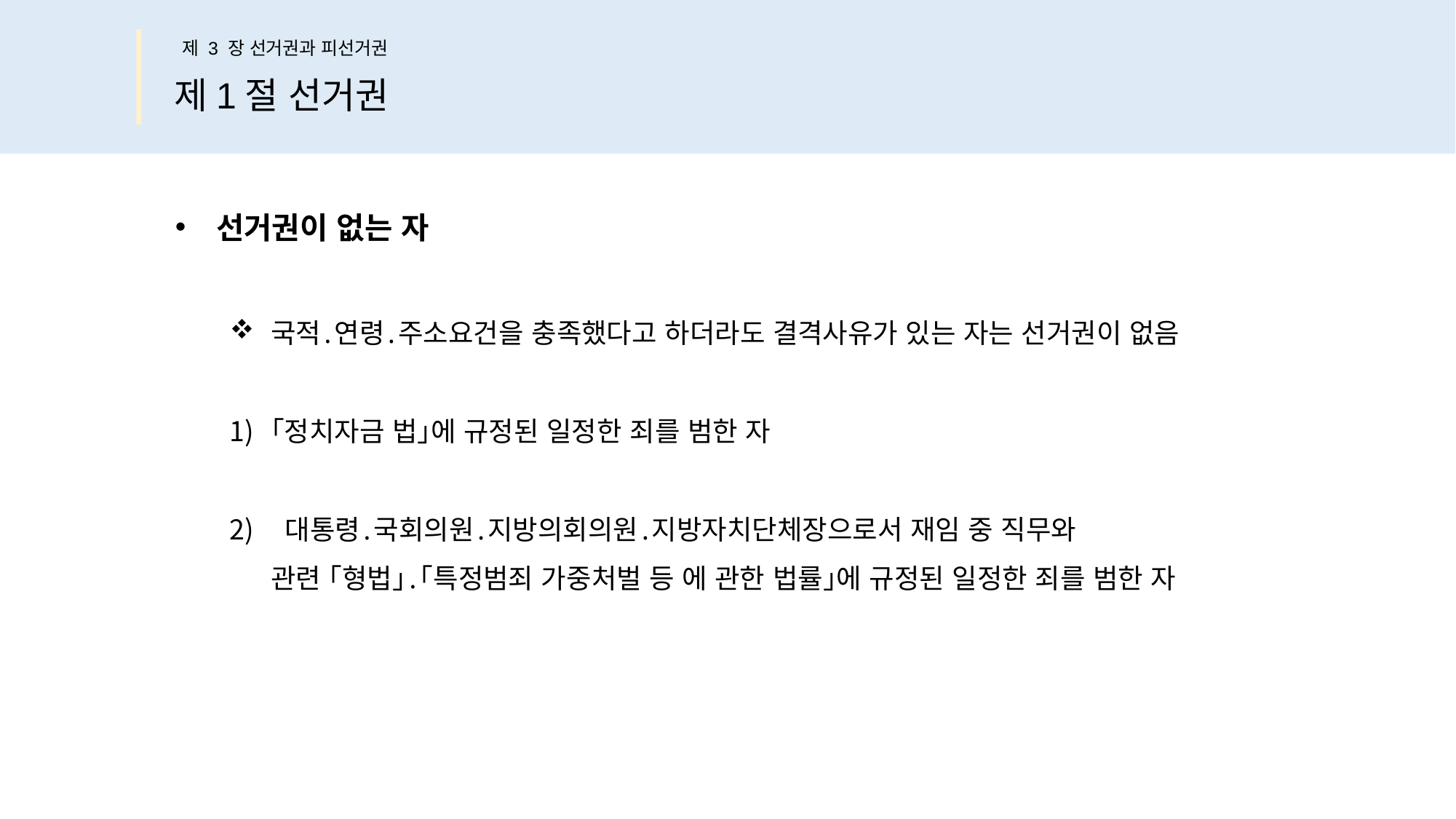

제 3 장 선거권과 피선거권
제1절 선거권
선거권이 없는 자

국적․연령․주소요건을 충족했다고 하더라도 결격사유가 있는 자는 선거권이 없음

｢정치자금 법｣에 규정된 일정한 죄를 범한 자

 대통령․국회의원․지방의회의원․지방자치단체장으로서 재임 중 직무와
관련 ｢형법｣․｢특정범죄 가중처벌 등 에 관한 법률｣에 규정된 일정한 죄를 범한 자